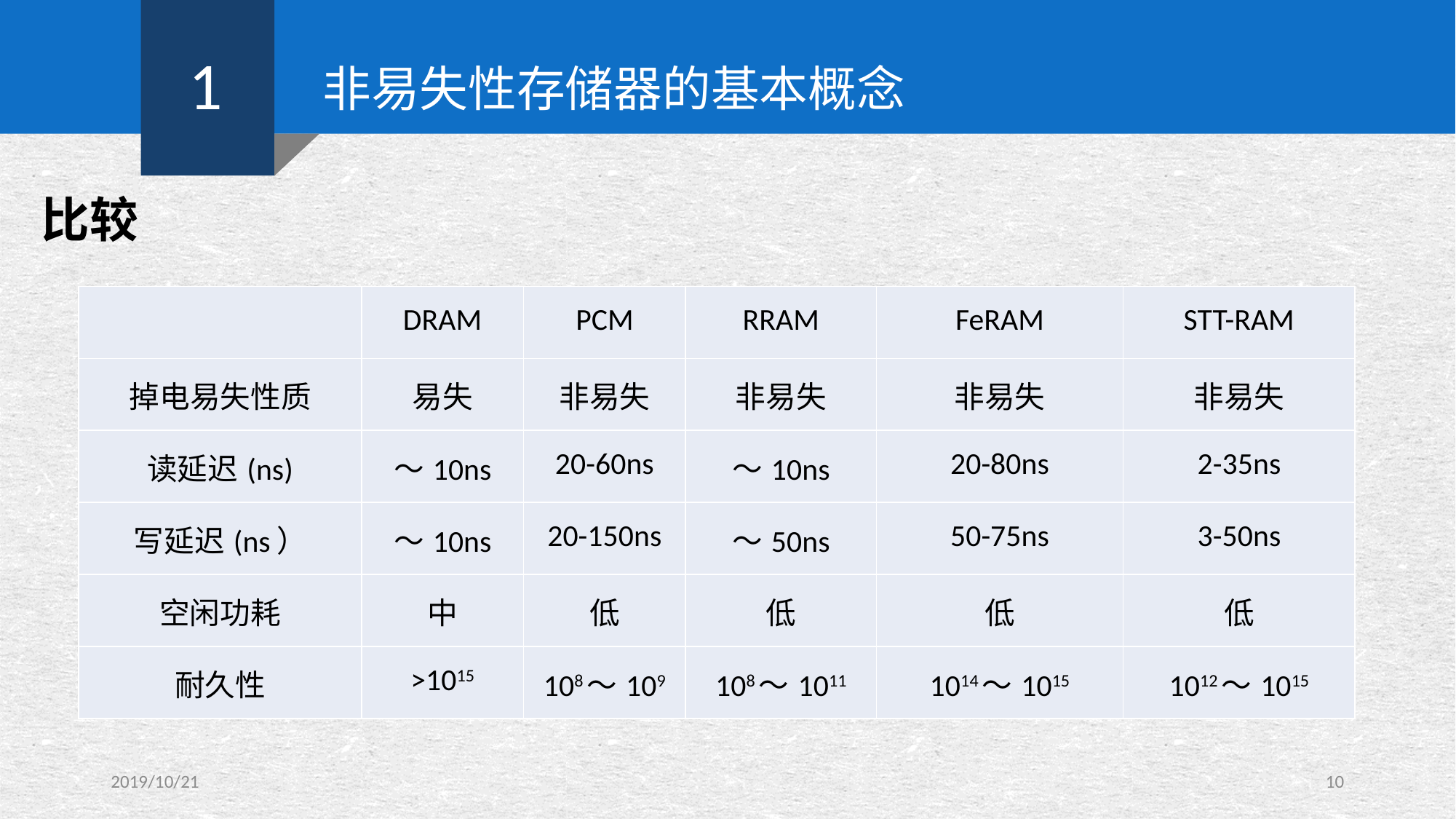

1
非易失性存储器的基本概念

比较
|  | DRAM | PCM | RRAM | FeRAM | STT-RAM |
| --- | --- | --- | --- | --- | --- |
| 掉电易失性质 | 易失 | 非易失 | 非易失 | 非易失 | 非易失 |
| 读延迟(ns) | ～10ns | 20-60ns | ～10ns | 20-80ns | 2-35ns |
| 写延迟(ns） | ～10ns | 20-150ns | ～50ns | 50-75ns | 3-50ns |
| 空闲功耗 | 中 | 低 | 低 | 低 | 低 |
| 耐久性 | >1015 | 108～109 | 108～1011 | 1014～1015 | 1012～1015 |
2019/10/21
10